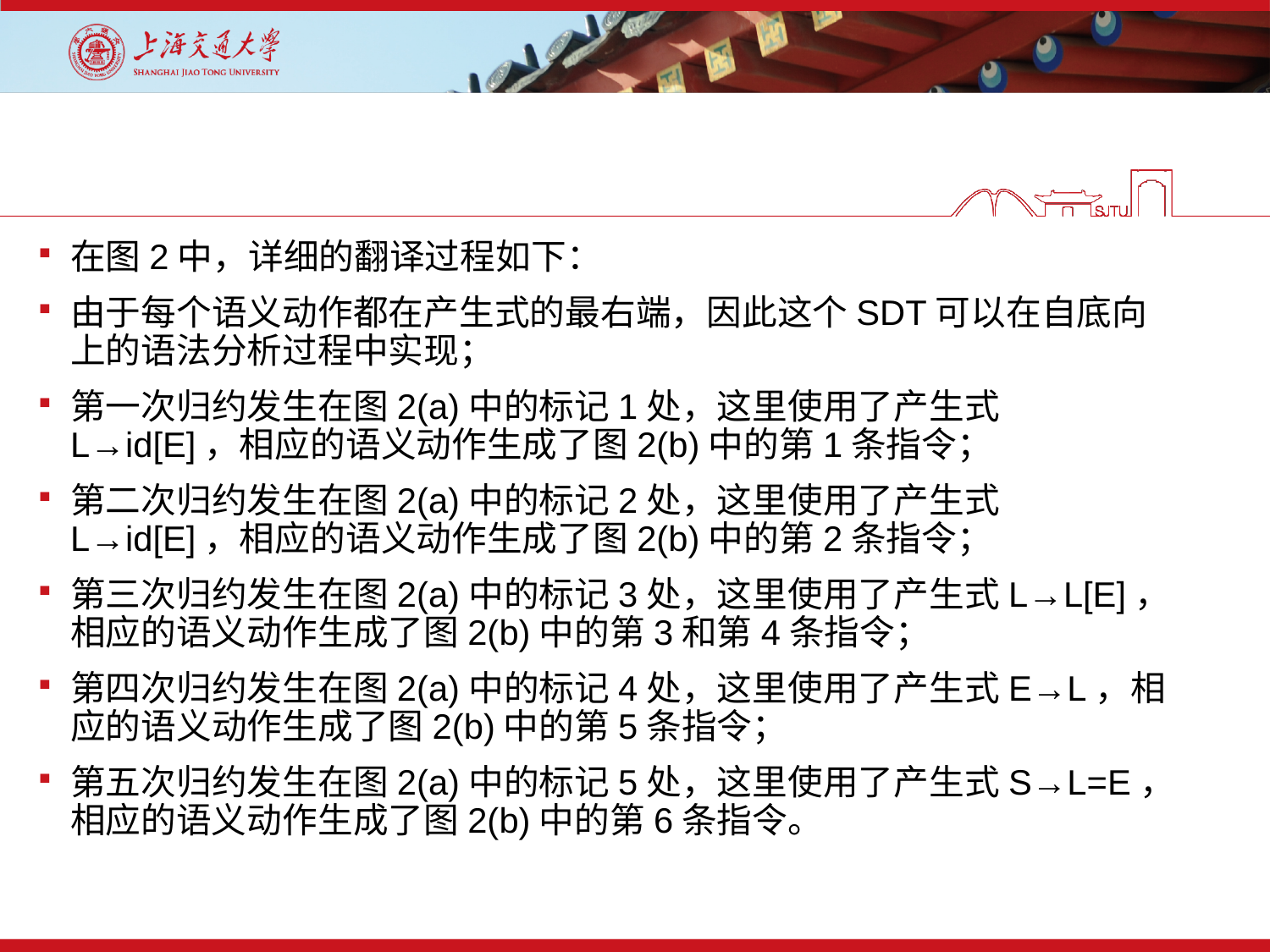

#
在图2中，详细的翻译过程如下：
由于每个语义动作都在产生式的最右端，因此这个SDT可以在自底向上的语法分析过程中实现；
第一次归约发生在图2(a)中的标记1处，这里使用了产生式L→id[E]，相应的语义动作生成了图2(b)中的第1条指令；
第二次归约发生在图2(a)中的标记2处，这里使用了产生式L→id[E]，相应的语义动作生成了图2(b)中的第2条指令；
第三次归约发生在图2(a)中的标记3处，这里使用了产生式L→L[E]，相应的语义动作生成了图2(b)中的第3和第4条指令；
第四次归约发生在图2(a)中的标记4处，这里使用了产生式E→L，相应的语义动作生成了图2(b)中的第5条指令；
第五次归约发生在图2(a)中的标记5处，这里使用了产生式S→L=E，相应的语义动作生成了图2(b)中的第6条指令。